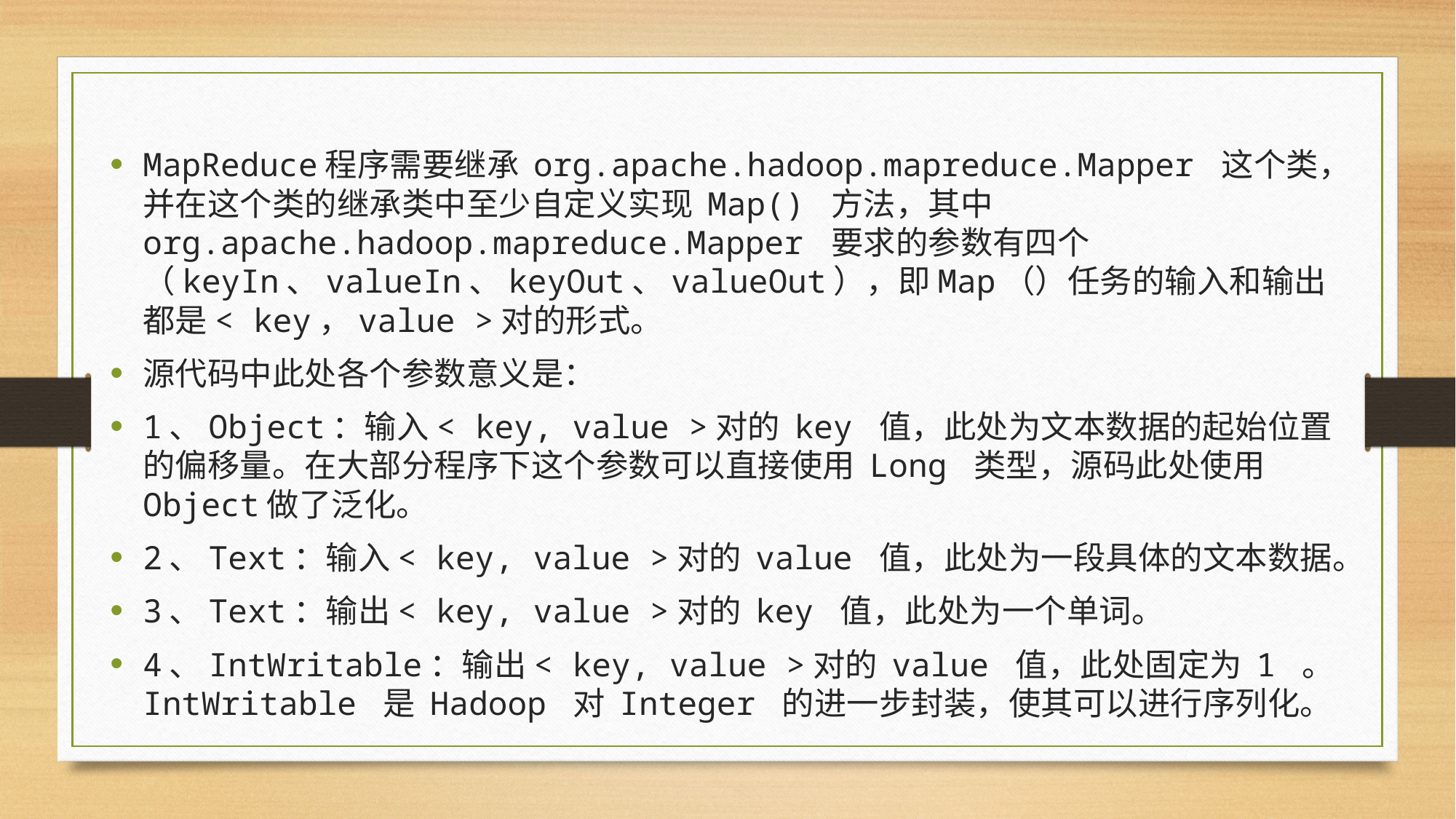

MapReduce程序需要继承 org.apache.hadoop.mapreduce.Mapper 这个类，并在这个类的继承类中至少自定义实现 Map() 方法，其中 org.apache.hadoop.mapreduce.Mapper 要求的参数有四个（keyIn、valueIn、keyOut、valueOut），即Map（）任务的输入和输出都是< key，value >对的形式。
源代码中此处各个参数意义是：
1、Object：输入< key, value >对的 key 值，此处为文本数据的起始位置的偏移量。在大部分程序下这个参数可以直接使用 Long 类型，源码此处使用Object做了泛化。
2、Text：输入< key, value >对的 value 值，此处为一段具体的文本数据。
3、Text：输出< key, value >对的 key 值，此处为一个单词。
4、IntWritable：输出< key, value >对的 value 值，此处固定为 1 。IntWritable 是 Hadoop 对 Integer 的进一步封装，使其可以进行序列化。